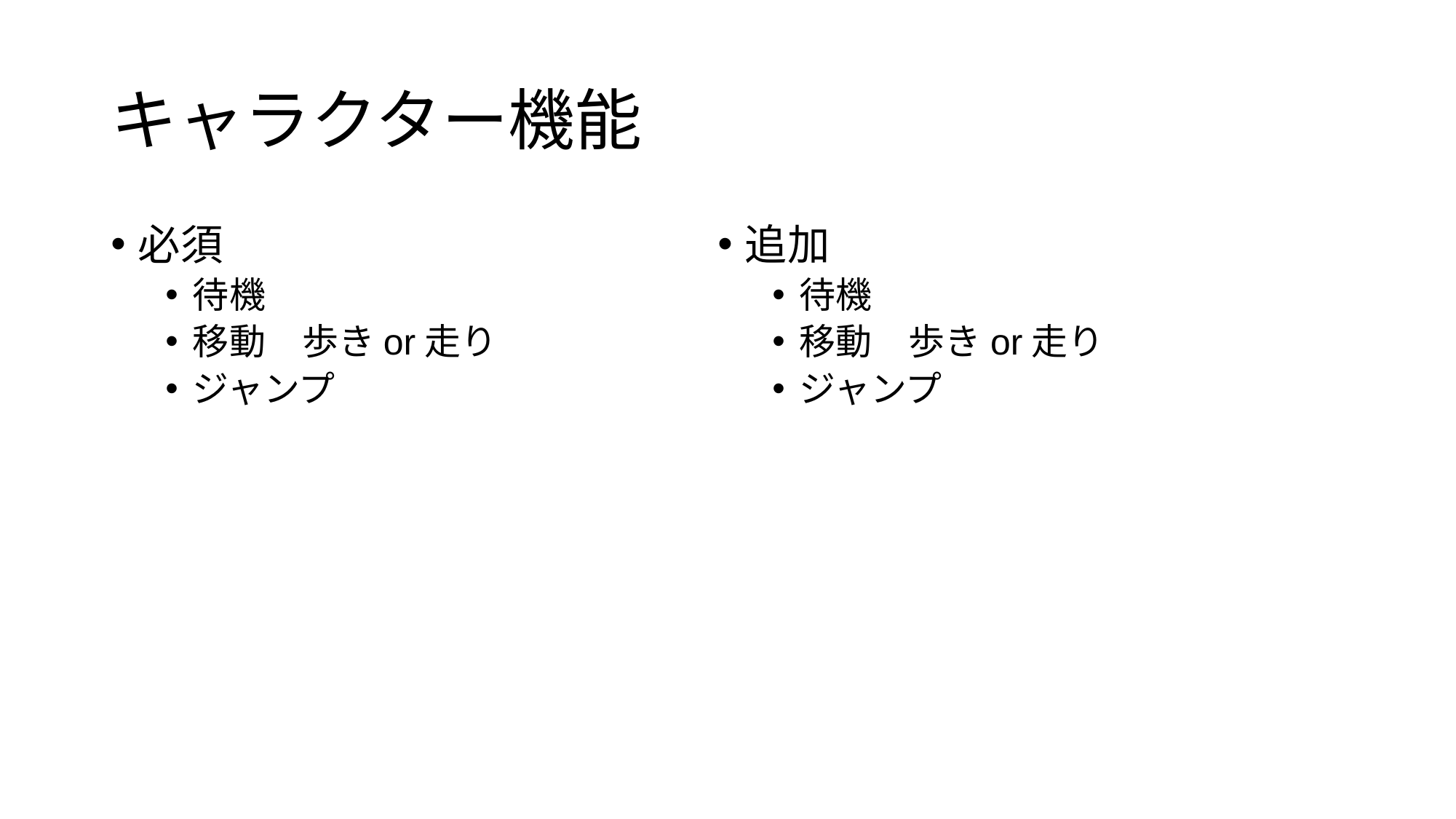

# キャラクター機能
必須
待機
移動　歩きor走り
ジャンプ

追加
待機
移動　歩きor走り
ジャンプ